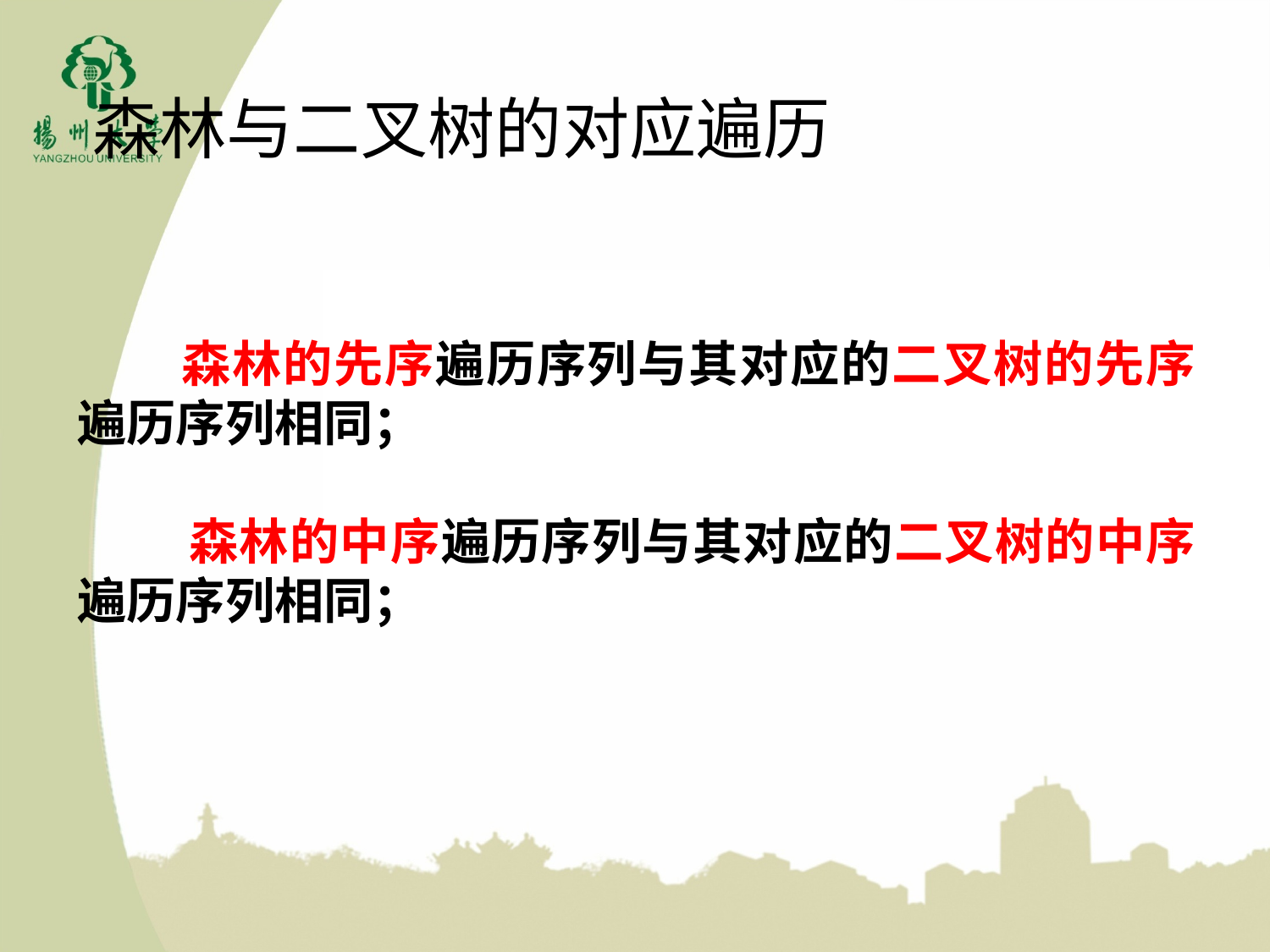

森林与二叉树的对应遍历
     森林的先序遍历序列与其对应的二叉树的先序遍历序列相同；

     森林的中序遍历序列与其对应的二叉树的中序遍历序列相同；